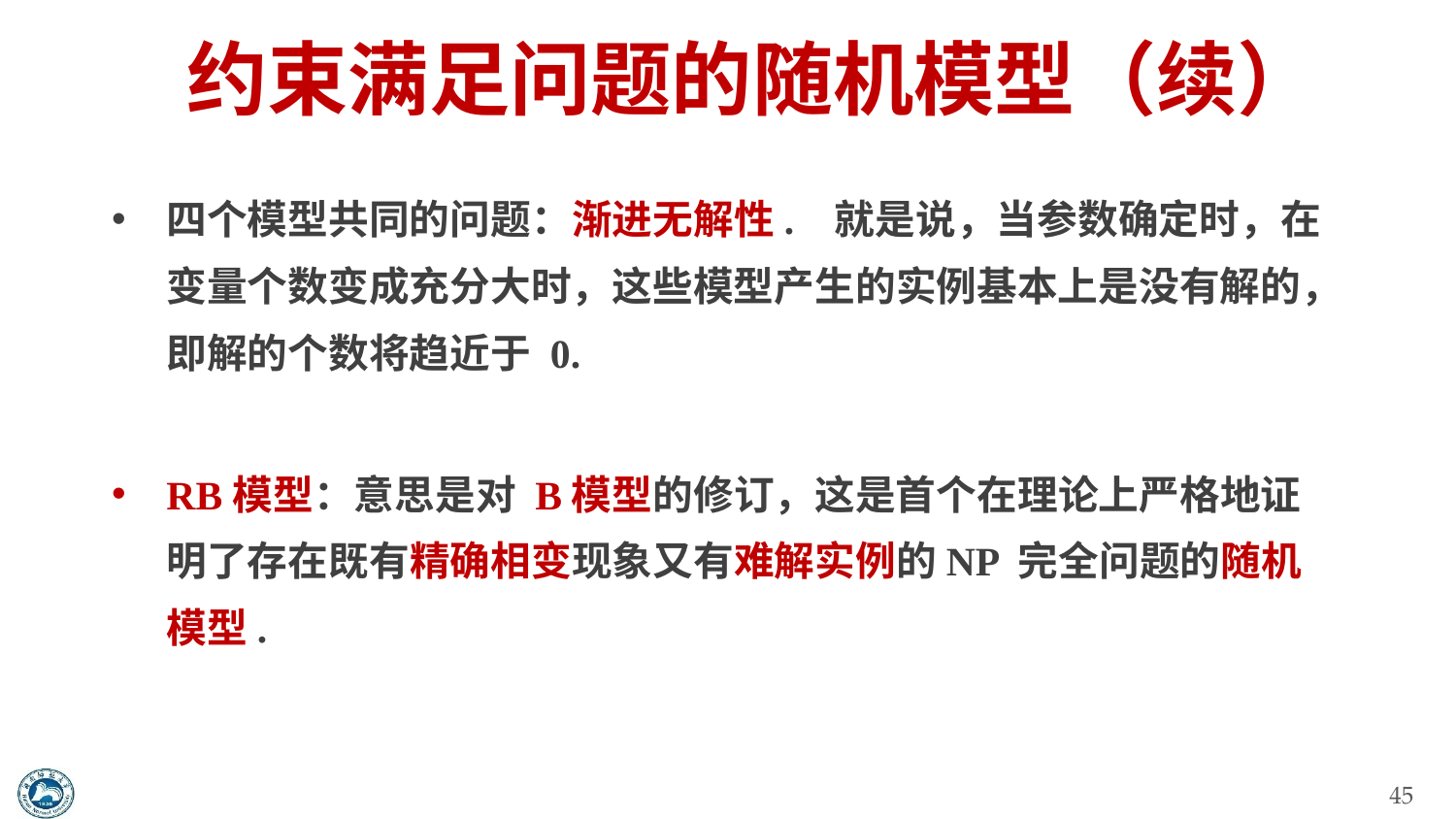

# 约束满足问题的随机模型（续）
四个模型共同的问题：渐进无解性.   就是说，当参数确定时，在变量个数变成充分大时，这些模型产生的实例基本上是没有解的，即解的个数将趋近于 0.

RB模型：意思是对 B模型的修订，这是首个在理论上严格地证明了存在既有精确相变现象又有难解实例的NP 完全问题的随机模型.

45